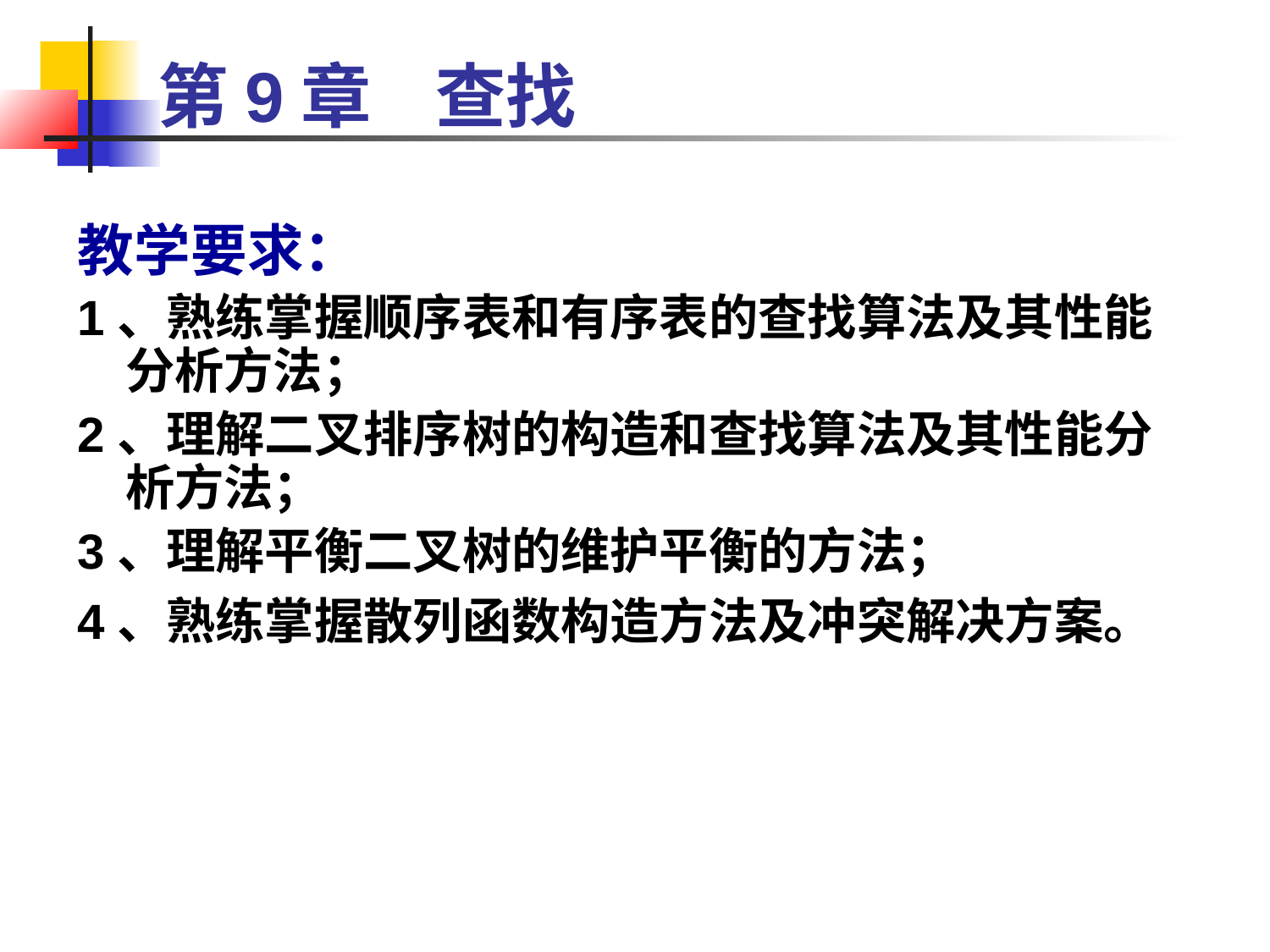

# 第9章    查找
教学要求：
1、熟练掌握顺序表和有序表的查找算法及其性能分析方法；
2、理解二叉排序树的构造和查找算法及其性能分析方法；
3、理解平衡二叉树的维护平衡的方法；
4、熟练掌握散列函数构造方法及冲突解决方案。